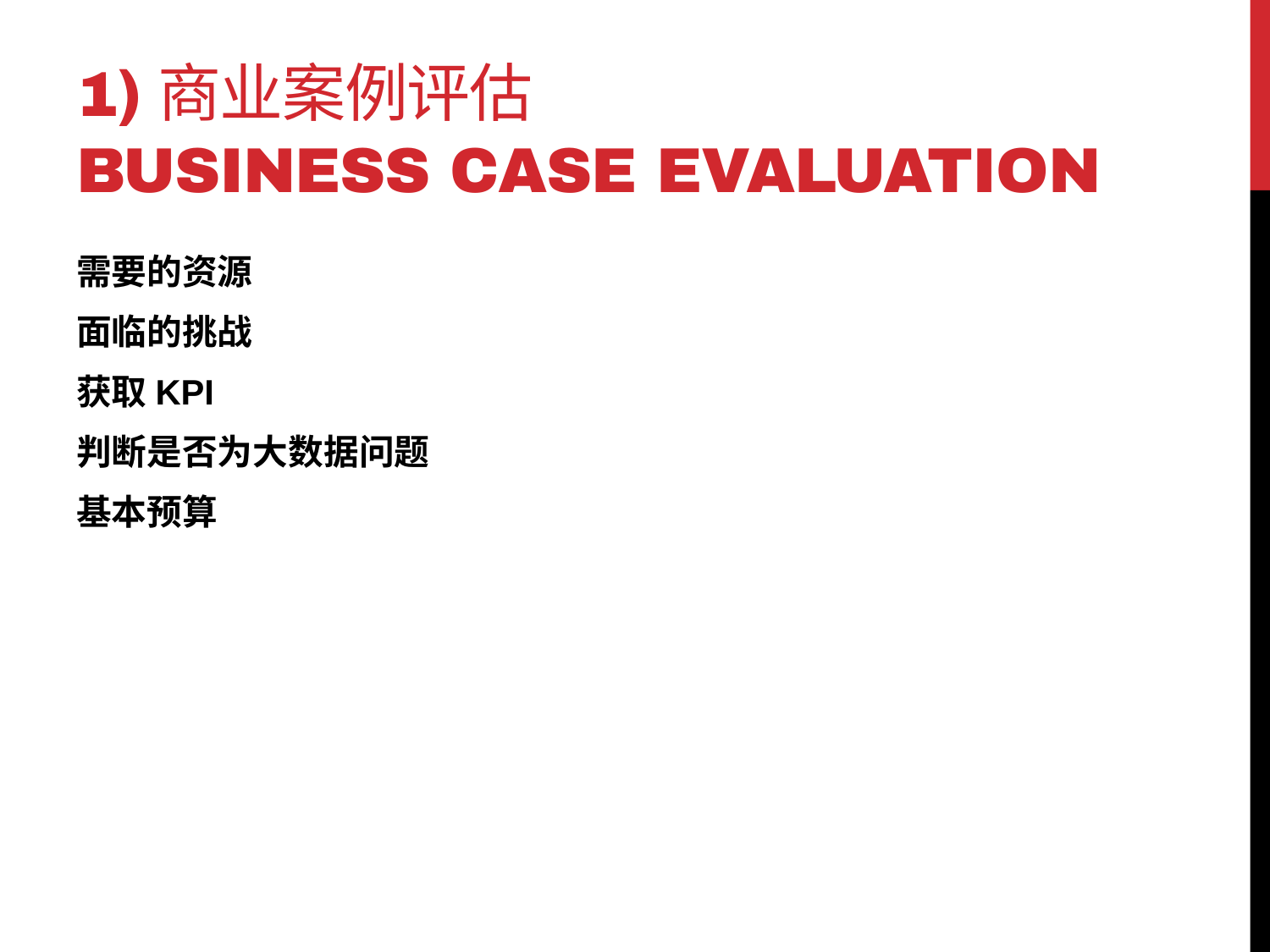

# 1)商业案例评估 Business Case Evaluation
需要的资源
面临的挑战
获取KPI
判断是否为大数据问题
基本预算